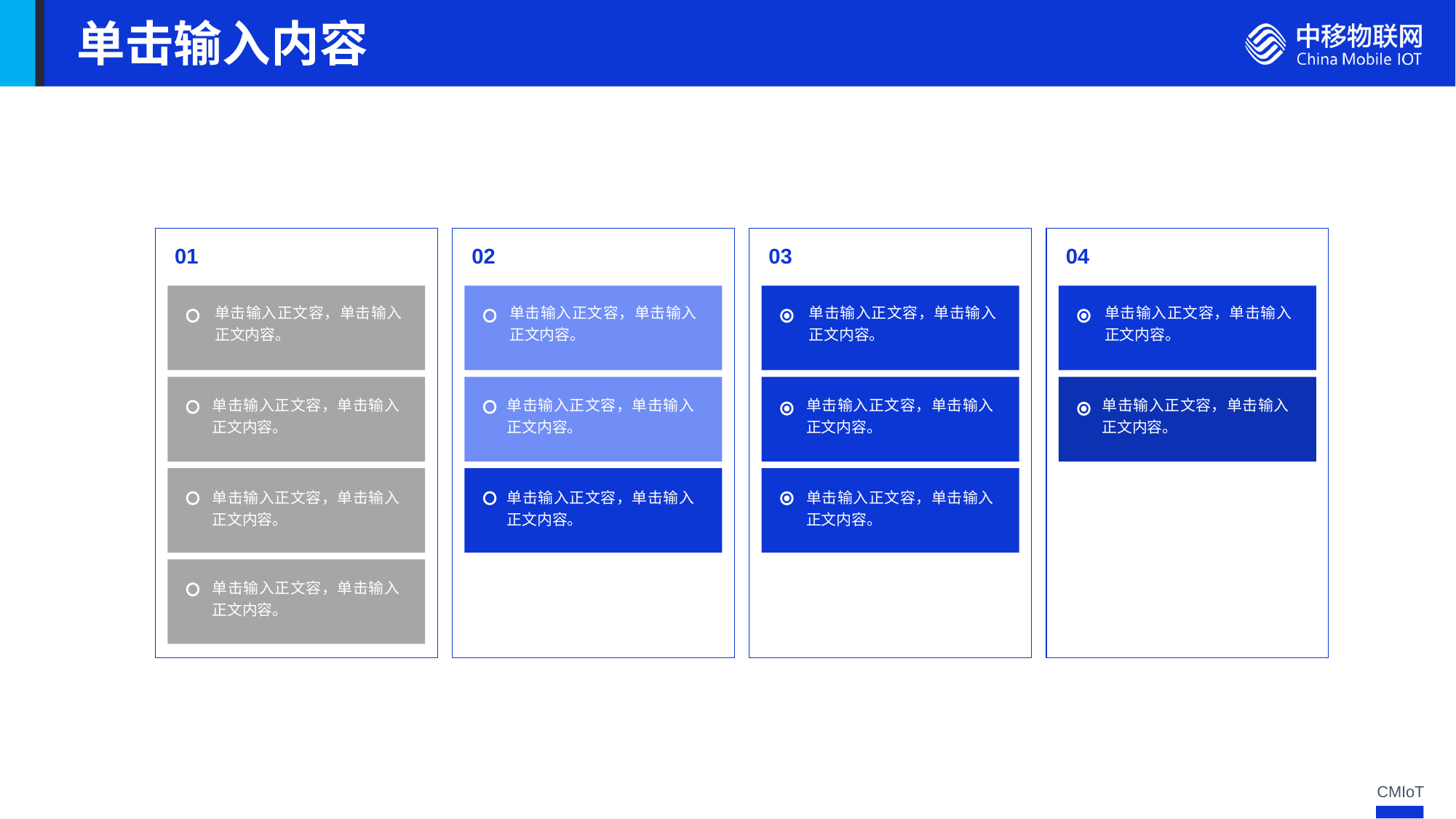

单击输入内容

01
02
03
04

单击输入正文容，单击输入正文内容。
单击输入正文容，单击输入正文内容。
单击输入正文容，单击输入正文内容。
单击输入正文容，单击输入正文内容。

单击输入正文容，单击输入正文内容。
单击输入正文容，单击输入正文内容。
单击输入正文容，单击输入正文内容。
单击输入正文容，单击输入正文内容。

单击输入正文容，单击输入正文内容。
单击输入正文容，单击输入正文内容。
单击输入正文容，单击输入正文内容。

单击输入正文容，单击输入正文内容。